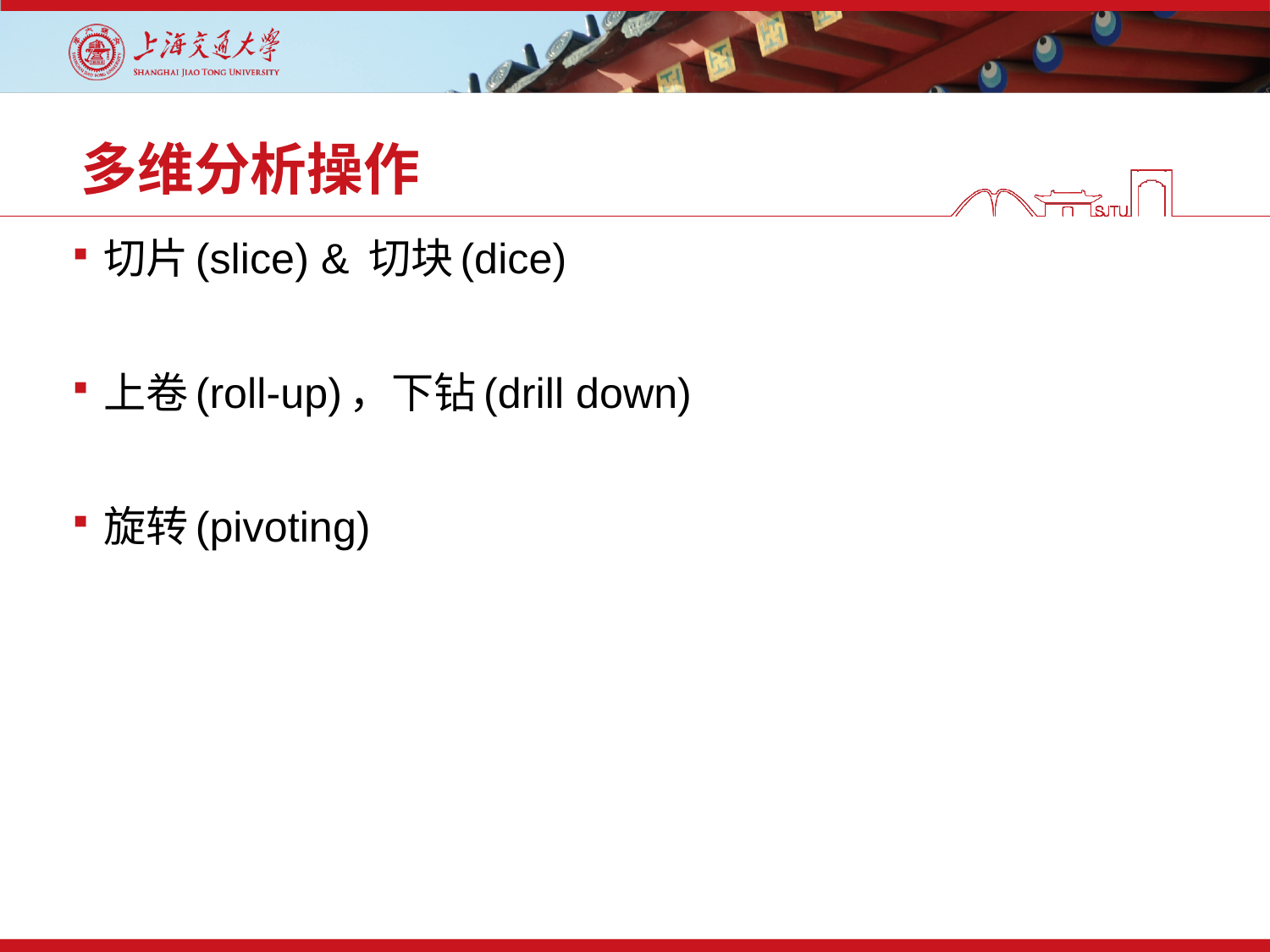

# 多维分析操作
切片(slice) & 切块(dice)

上卷(roll-up)，下钻(drill down)

旋转(pivoting)